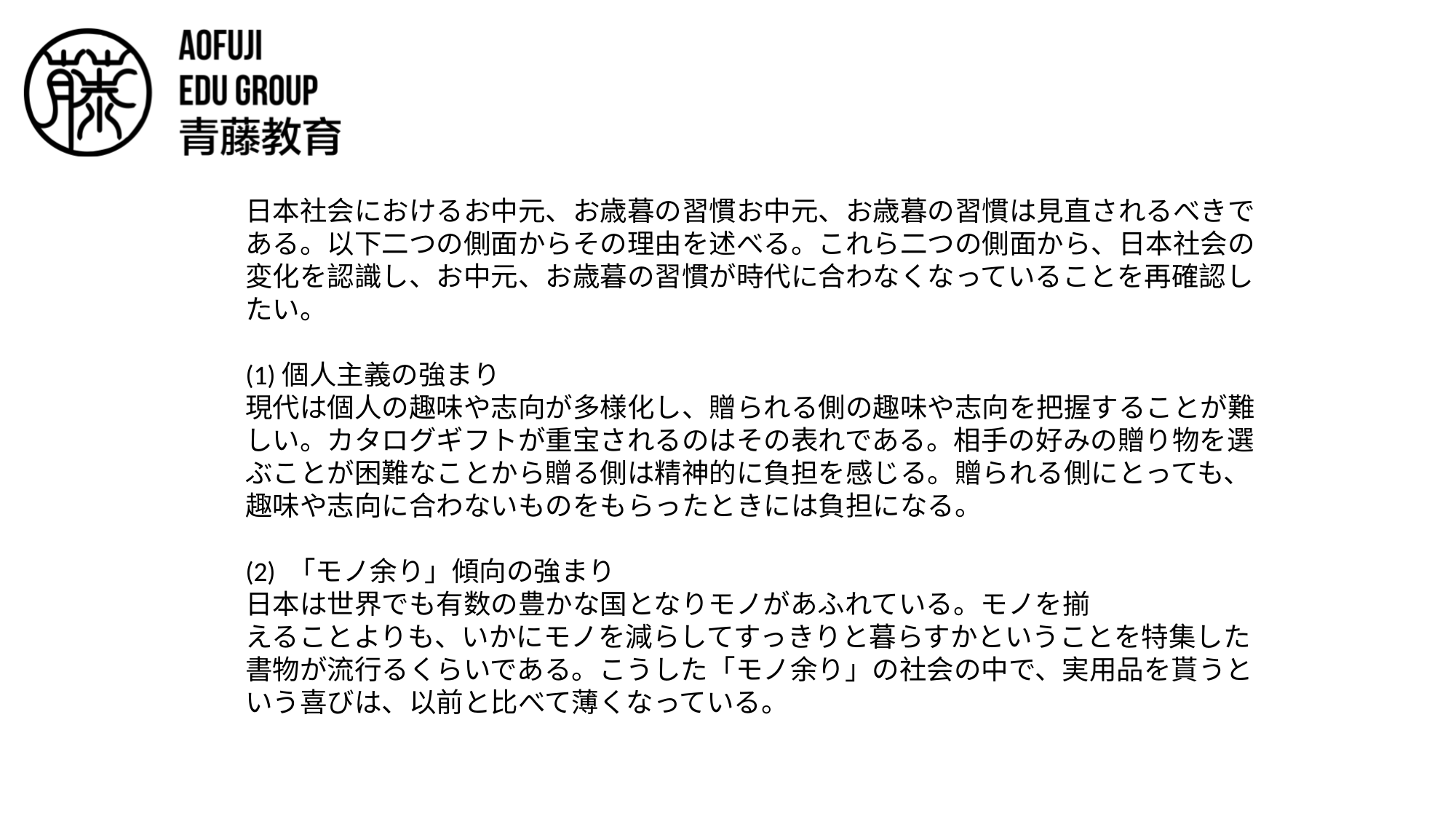

日本社会におけるお中元、お歳暮の習慣お中元、お歳暮の習慣は見直されるべきである。以下二つの側面からその理由を述べる。これら二つの側面から、日本社会の変化を認識し、お中元、お歳暮の習慣が時代に合わなくなっていることを再確認したい。

(1)個人主義の強まり
現代は個人の趣味や志向が多様化し、贈られる側の趣味や志向を把握することが難しい。カタログギフトが重宝されるのはその表れである。相手の好みの贈り物を選ぶことが困難なことから贈る側は精神的に負担を感じる。贈られる側にとっても、趣味や志向に合わないものをもらったときには負担になる。

(2) 「モノ余り」傾向の強まり
日本は世界でも有数の豊かな国となりモノがあふれている。モノを揃
えることよりも、いかにモノを減らしてすっきりと暮らすかということを特集した書物が流行るくらいである。こうした「モノ余り」の社会の中で、実用品を貰うという喜びは、以前と比べて薄くなっている。